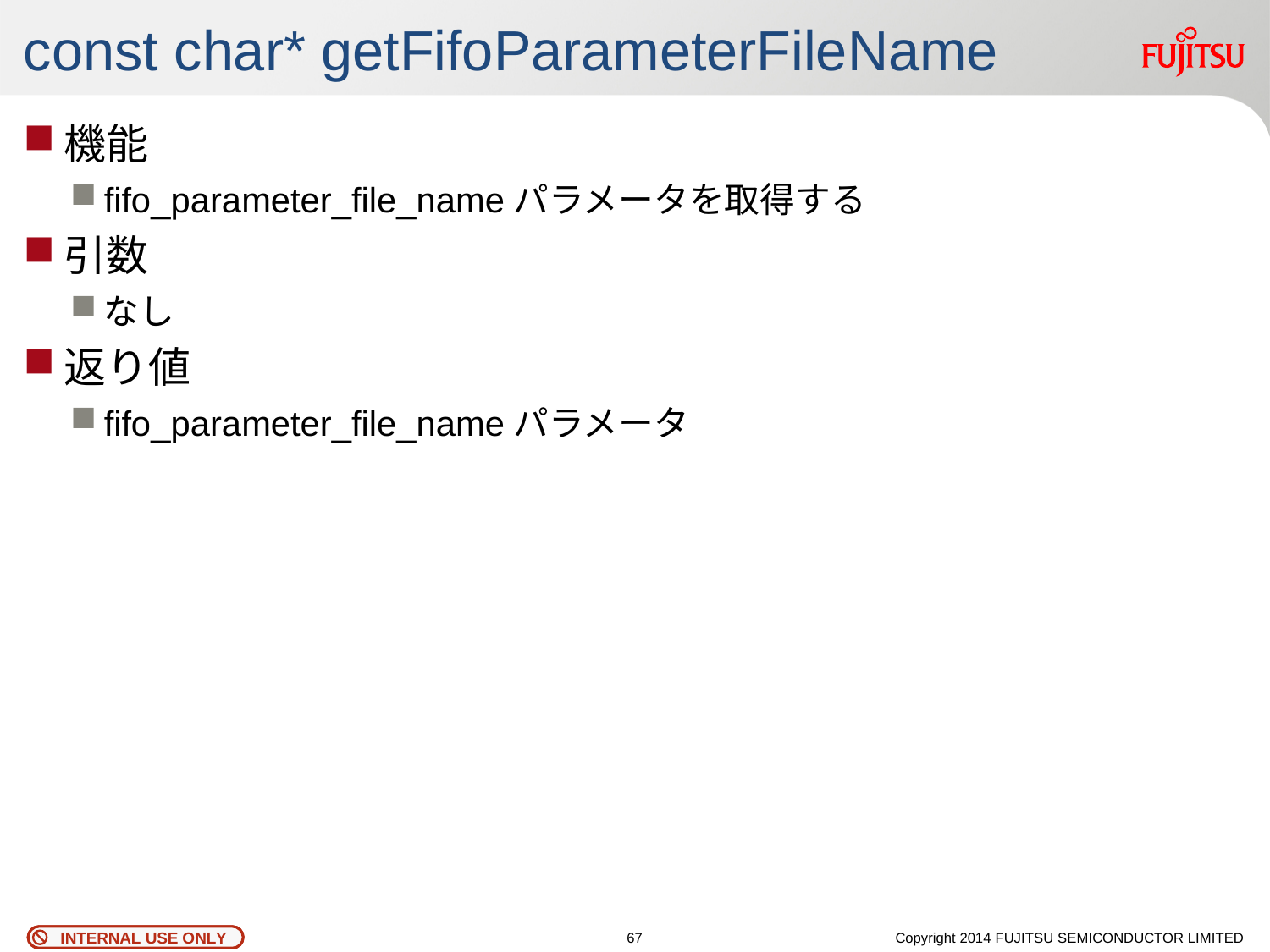

# const char* getFifoParameterFileName
機能
fifo_parameter_file_nameパラメータを取得する
引数
なし
返り値
fifo_parameter_file_nameパラメータ

67
Copyright 2014 FUJITSU SEMICONDUCTOR LIMITED